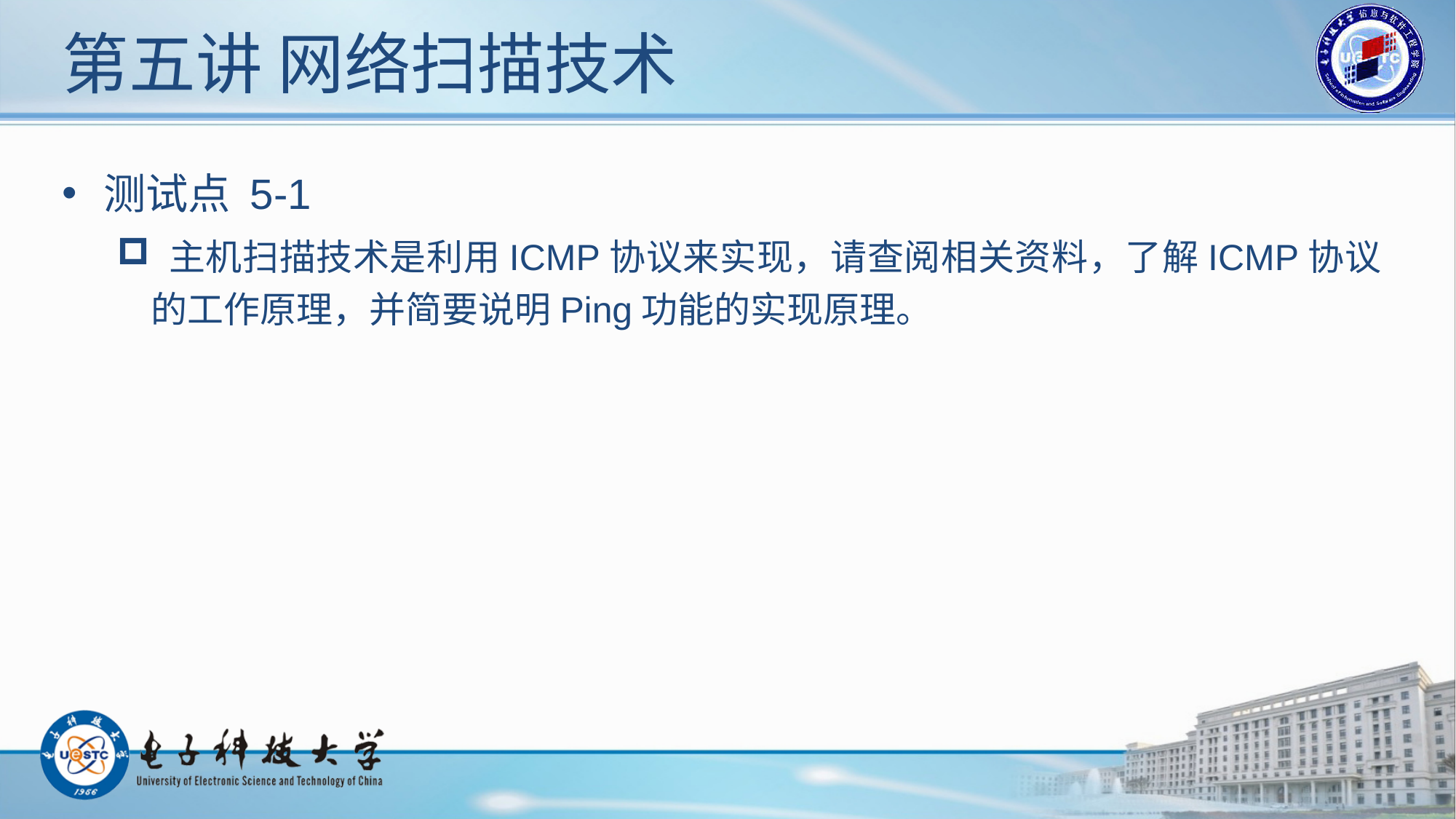

# 第五讲 网络扫描技术
测试点 5-1
 主机扫描技术是利用ICMP协议来实现，请查阅相关资料，了解ICMP协议的工作原理，并简要说明Ping功能的实现原理。